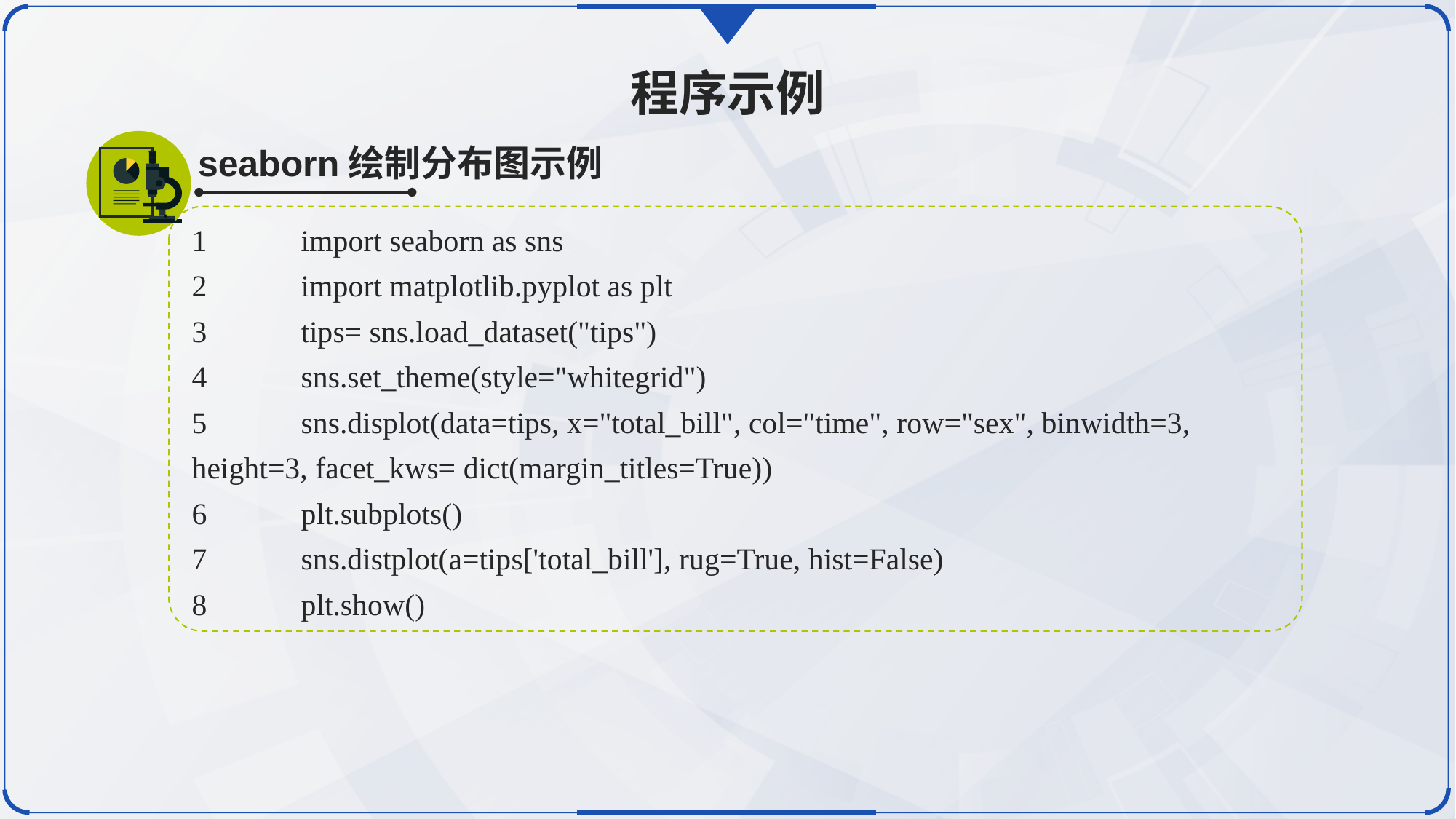

程序示例

seaborn绘制分布图示例

1	import seaborn as sns
2	import matplotlib.pyplot as plt
3	tips= sns.load_dataset("tips")
4	sns.set_theme(style="whitegrid")
5	sns.displot(data=tips, x="total_bill", col="time", row="sex", binwidth=3, height=3, facet_kws= dict(margin_titles=True))
6	plt.subplots()
7	sns.distplot(a=tips['total_bill'], rug=True, hist=False)
8	plt.show()